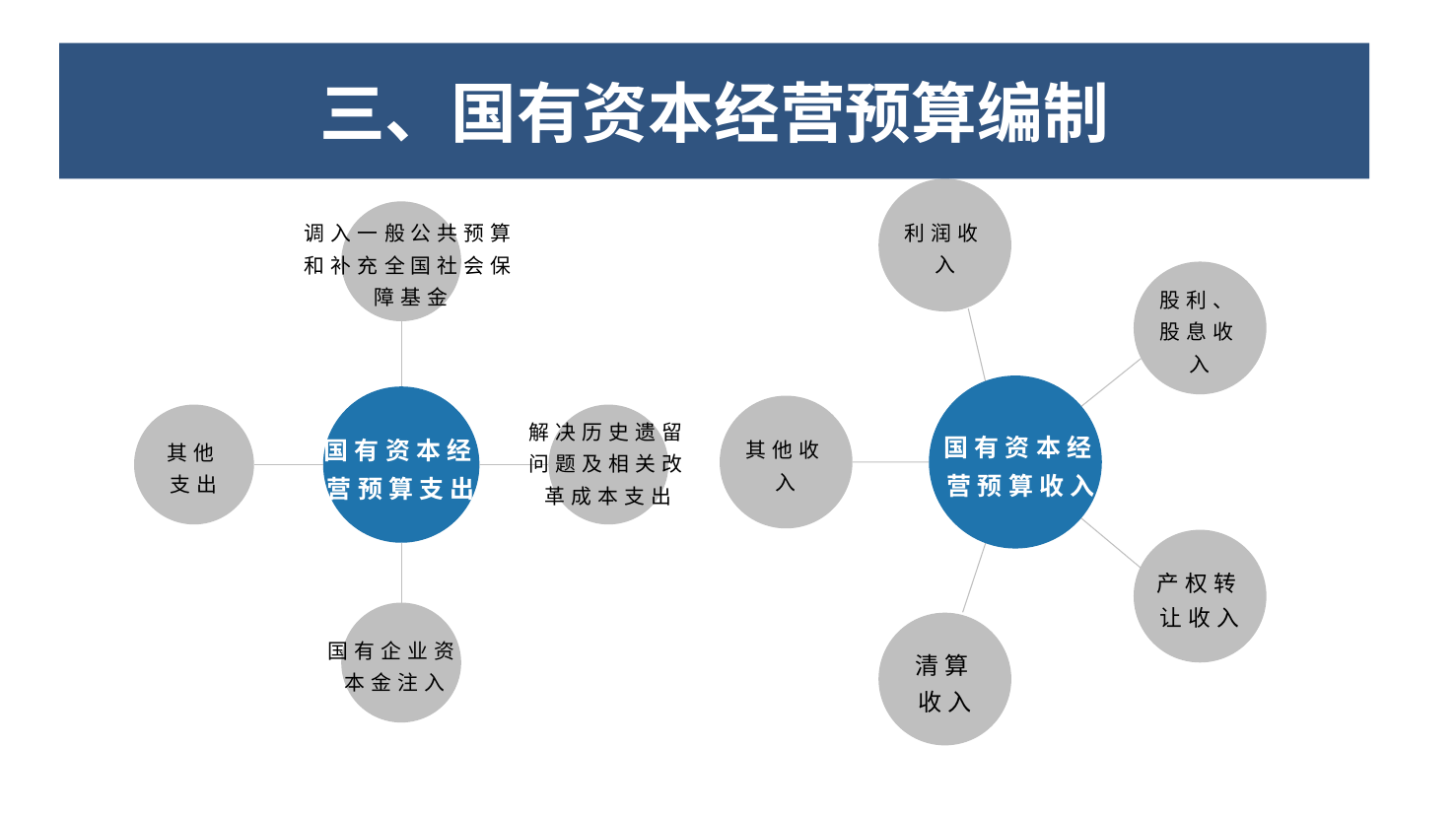

三、国有资本经营预算的编制
三、国有资本经营预算编制

利润收入

调入一般公共预算和补充全国社会保障基金

股利、股息收入

解决历史遗留问题及相关改革成本支出

国有资本经营预算收入
国有资本经营预算支出
其他收入
其他支出

产权转让收入

国有企业资本金注入
清算收入